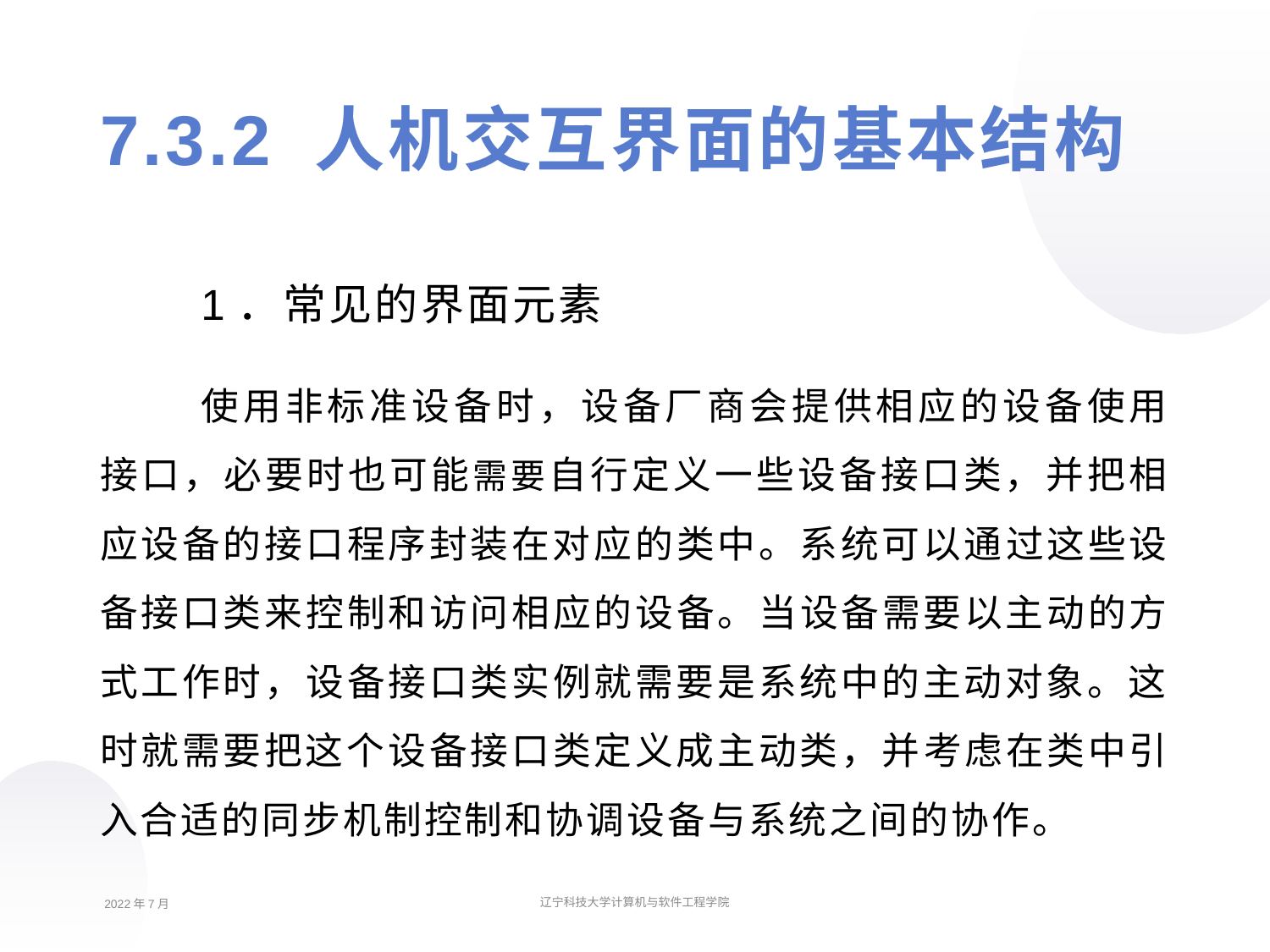

7.3.2 人机交互界面的基本结构
1．常见的界面元素
使用非标准设备时，设备厂商会提供相应的设备使用接口，必要时也可能需要自行定义一些设备接口类，并把相应设备的接口程序封装在对应的类中。系统可以通过这些设备接口类来控制和访问相应的设备。当设备需要以主动的方式工作时，设备接口类实例就需要是系统中的主动对象。这时就需要把这个设备接口类定义成主动类，并考虑在类中引入合适的同步机制控制和协调设备与系统之间的协作。

2022年7月
辽宁科技大学计算机与软件工程学院
58